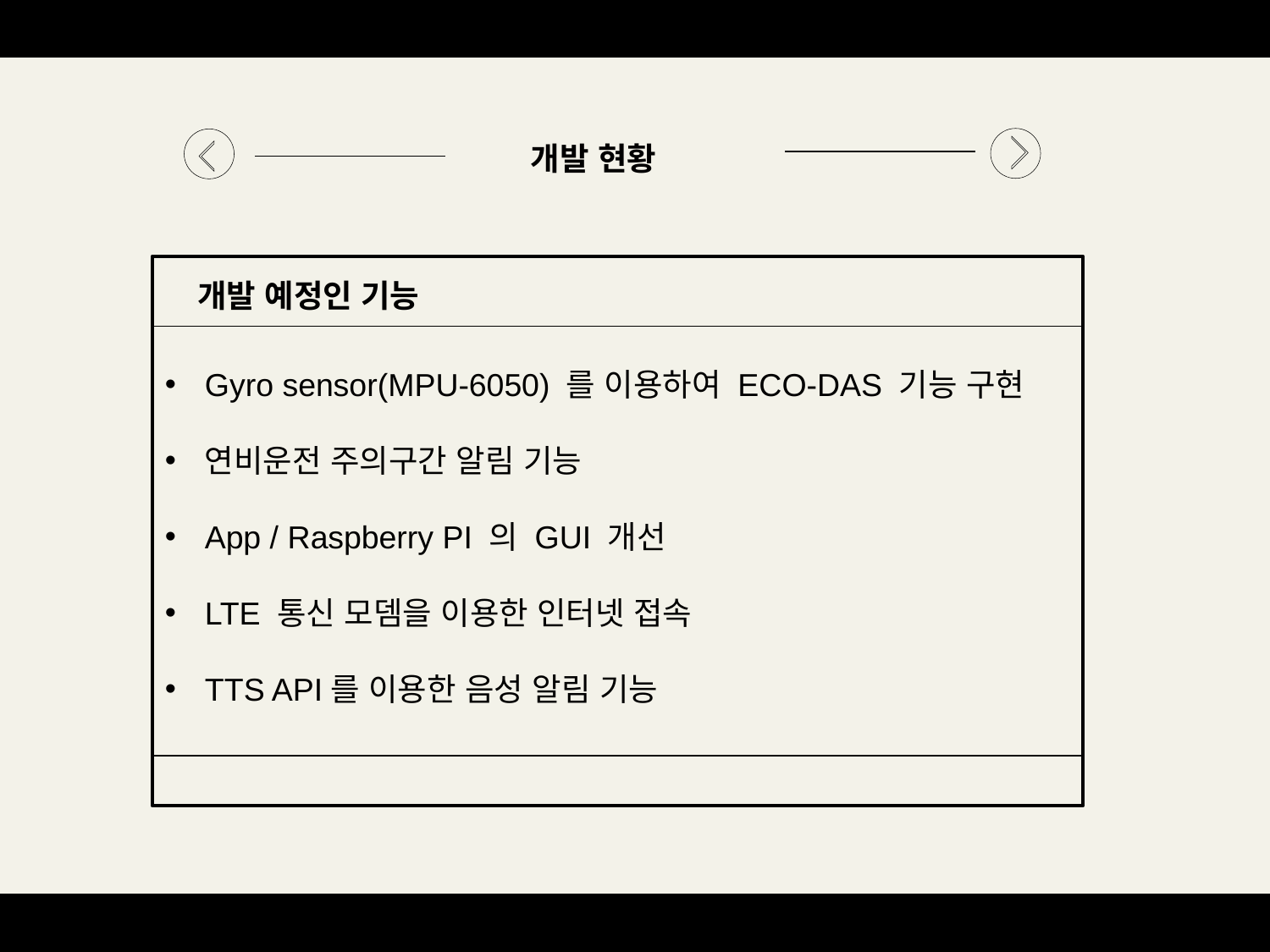

개발 현황

개발 예정인 기능
Gyro sensor(MPU-6050) 를 이용하여 ECO-DAS 기능 구현

연비운전 주의구간 알림 기능

App / Raspberry PI 의 GUI 개선

LTE 통신 모뎀을 이용한 인터넷 접속

TTS API를 이용한 음성 알림 기능